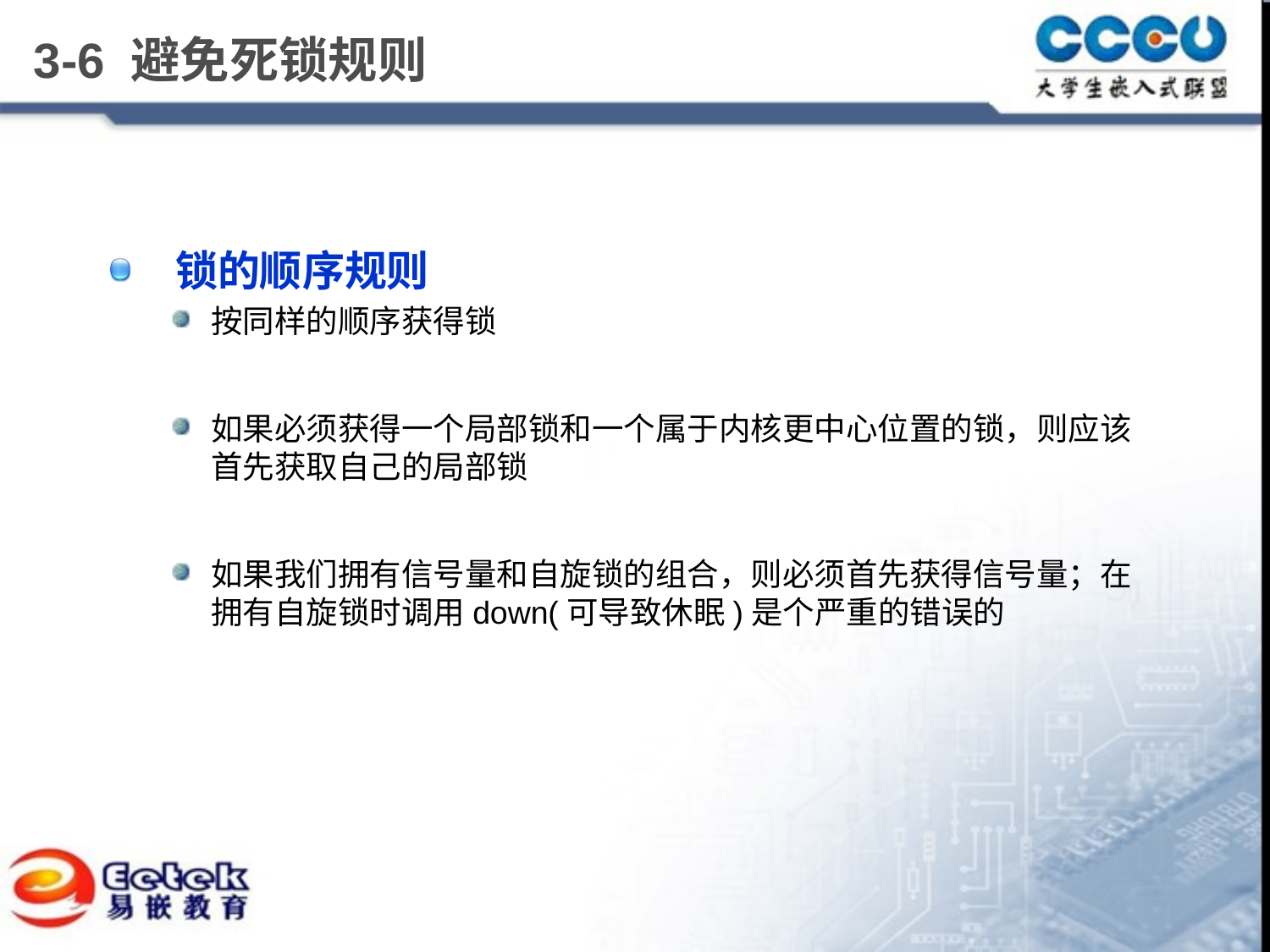

# 3-6 避免死锁规则
 锁的顺序规则
按同样的顺序获得锁

如果必须获得一个局部锁和一个属于内核更中心位置的锁，则应该首先获取自己的局部锁

如果我们拥有信号量和自旋锁的组合，则必须首先获得信号量；在拥有自旋锁时调用down(可导致休眠)是个严重的错误的